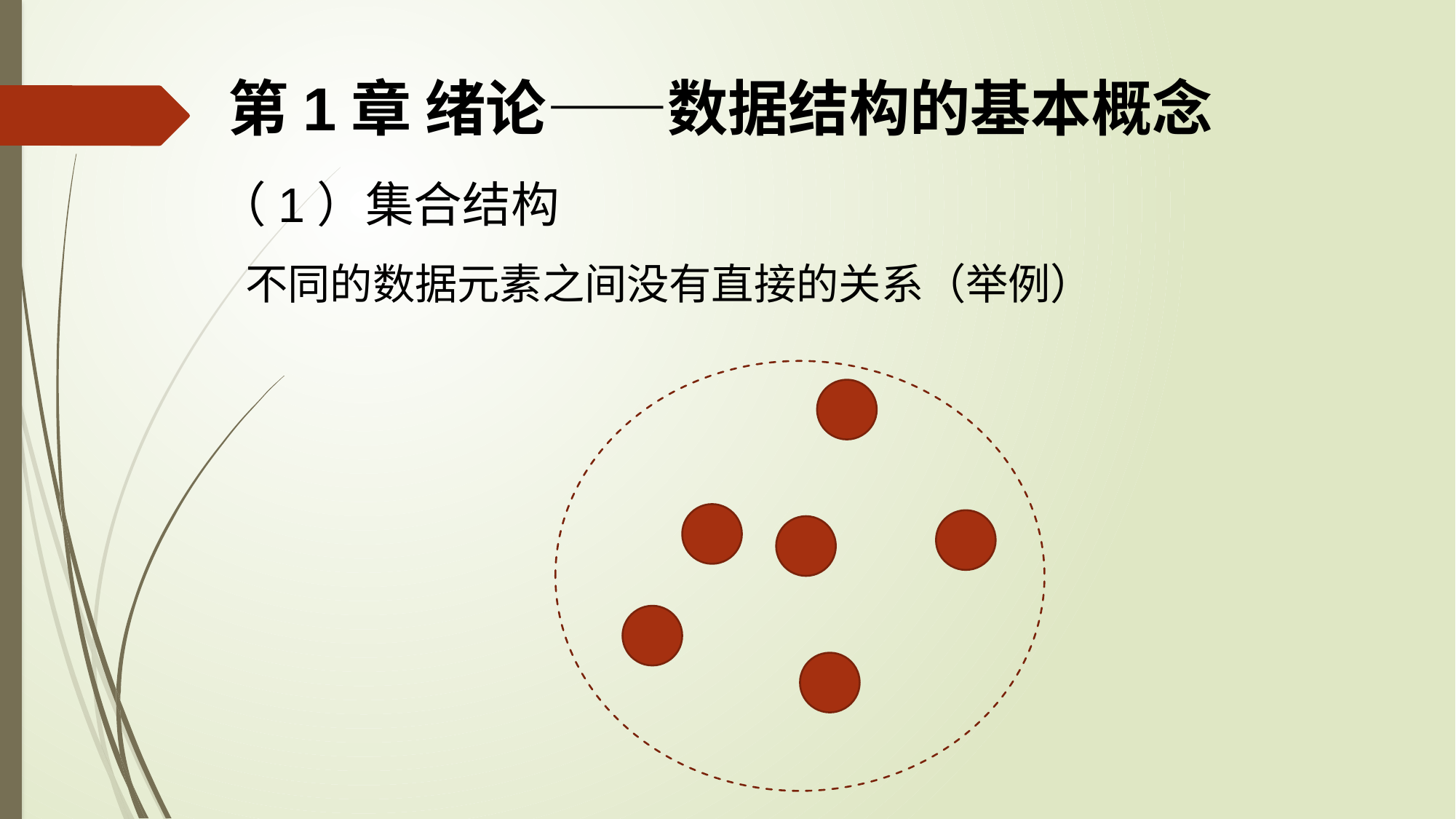

第1章 绪论——数据结构的基本概念
（1）集合结构
不同的数据元素之间没有直接的关系（举例）